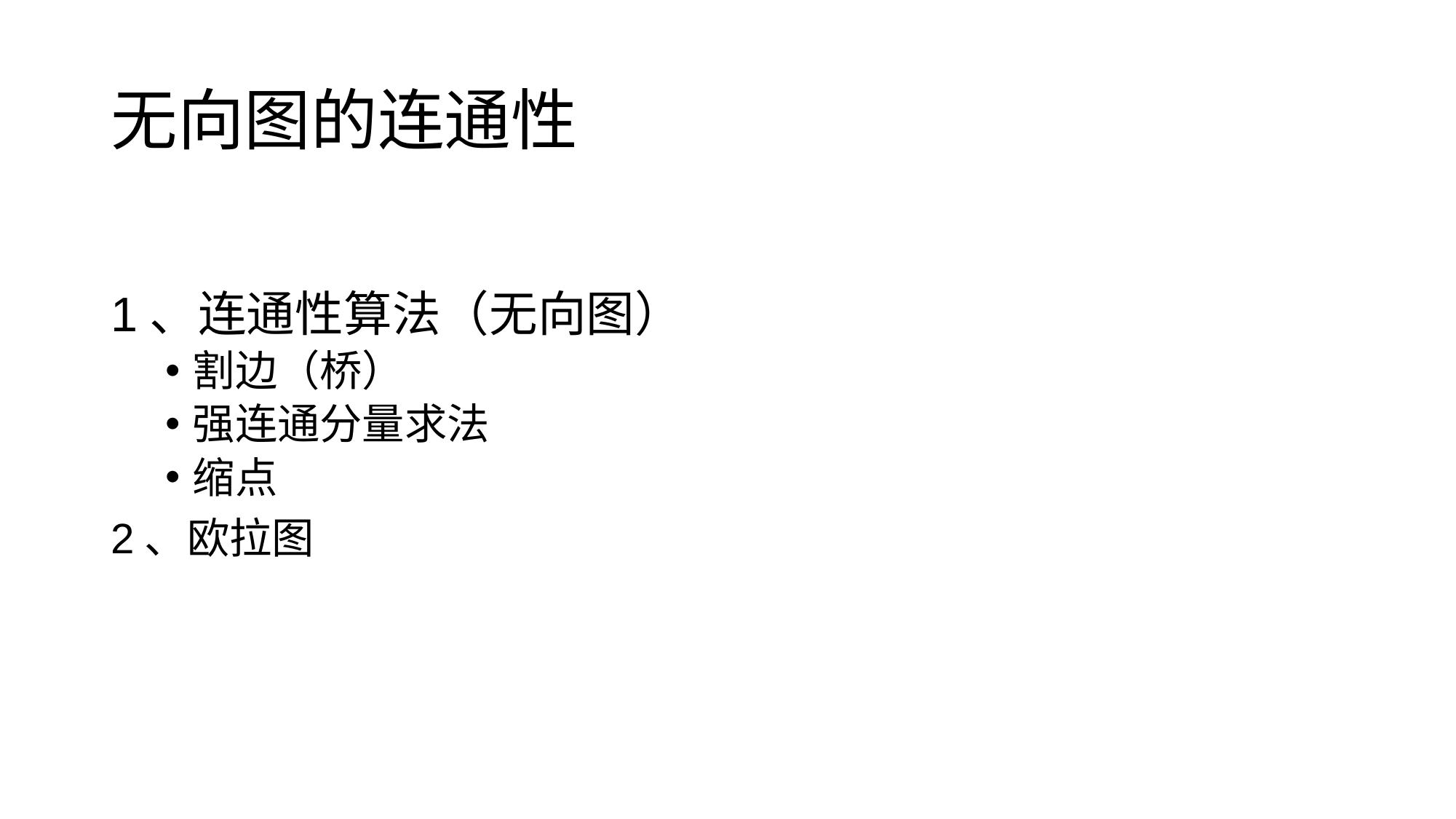

# 无向图的连通性

1、连通性算法（无向图）
割边（桥）
强连通分量求法
缩点
2、欧拉图